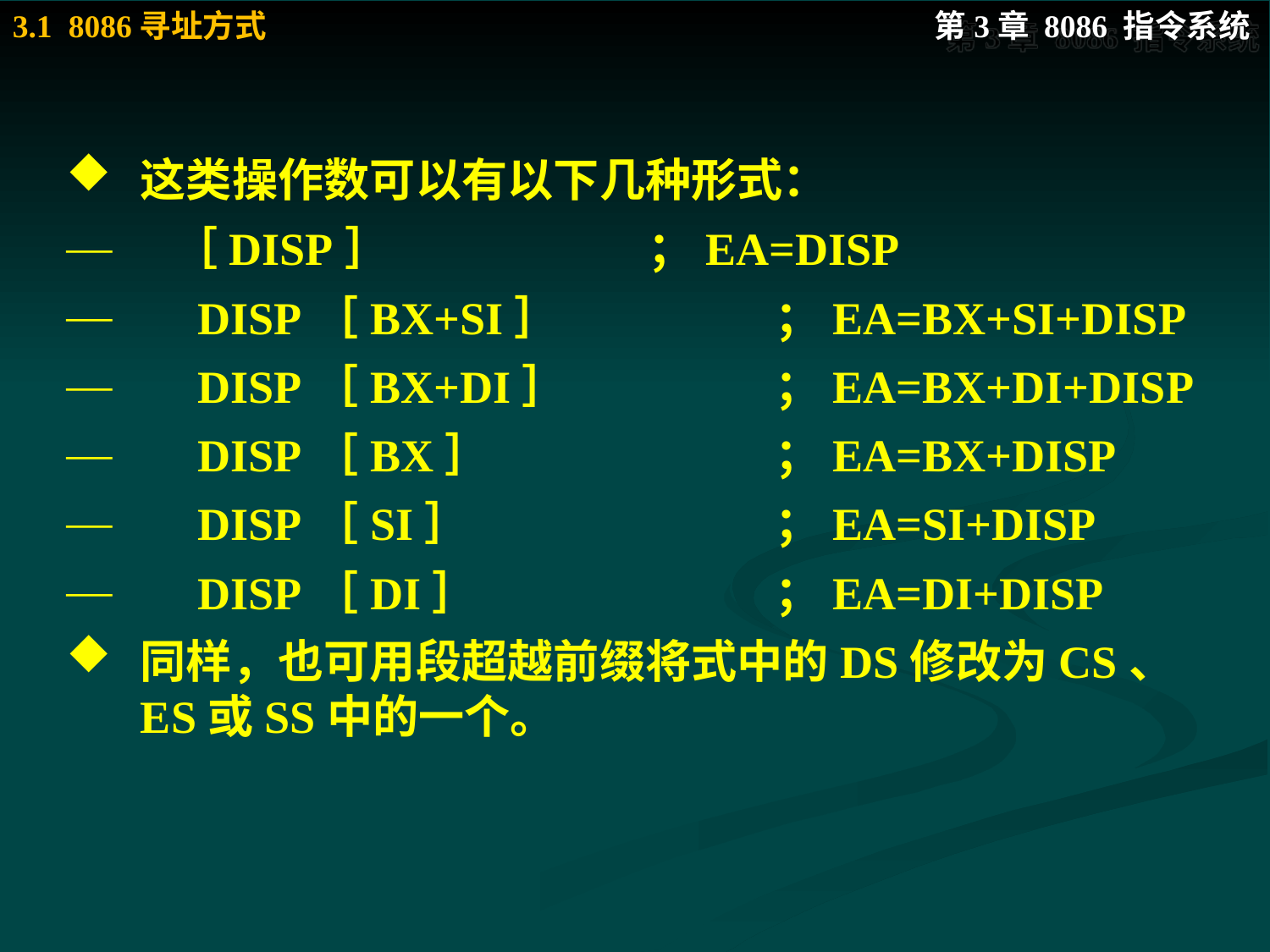

这类操作数可以有以下几种形式：
  ［DISP］			；EA=DISP
　DISP［BX+SI］		；EA=BX+SI+DISP
　DISP［BX+DI］		；EA=BX+DI+DISP
　DISP［BX］			；EA=BX+DISP
　DISP［SI］			；EA=SI+DISP
　DISP［DI］			；EA=DI+DISP
同样，也可用段超越前缀将式中的DS修改为CS、ES或SS中的一个。